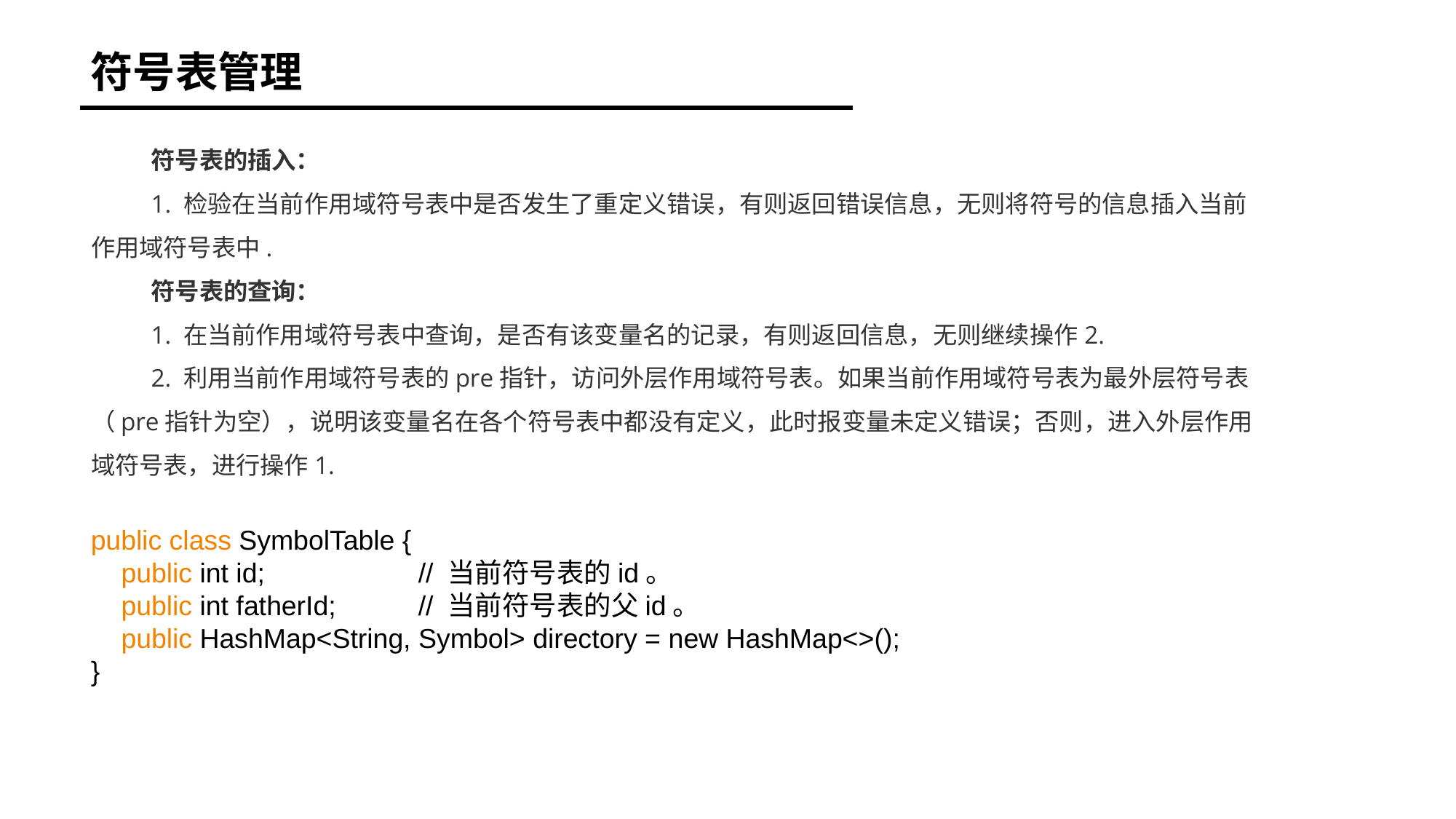

符号表管理
符号表的插入：
1. 检验在当前作用域符号表中是否发生了重定义错误，有则返回错误信息，无则将符号的信息插入当前作用域符号表中.
符号表的查询：
1. 在当前作用域符号表中查询，是否有该变量名的记录，有则返回信息，无则继续操作2.
2. 利用当前作用域符号表的pre指针，访问外层作用域符号表。如果当前作用域符号表为最外层符号表（pre指针为空），说明该变量名在各个符号表中都没有定义，此时报变量未定义错误；否则，进入外层作用域符号表，进行操作1.

public class SymbolTable {
    public int id; 		// 当前符号表的id。
    public int fatherId; 	// 当前符号表的父id。
    public HashMap<String, Symbol> directory = new HashMap<>();
}